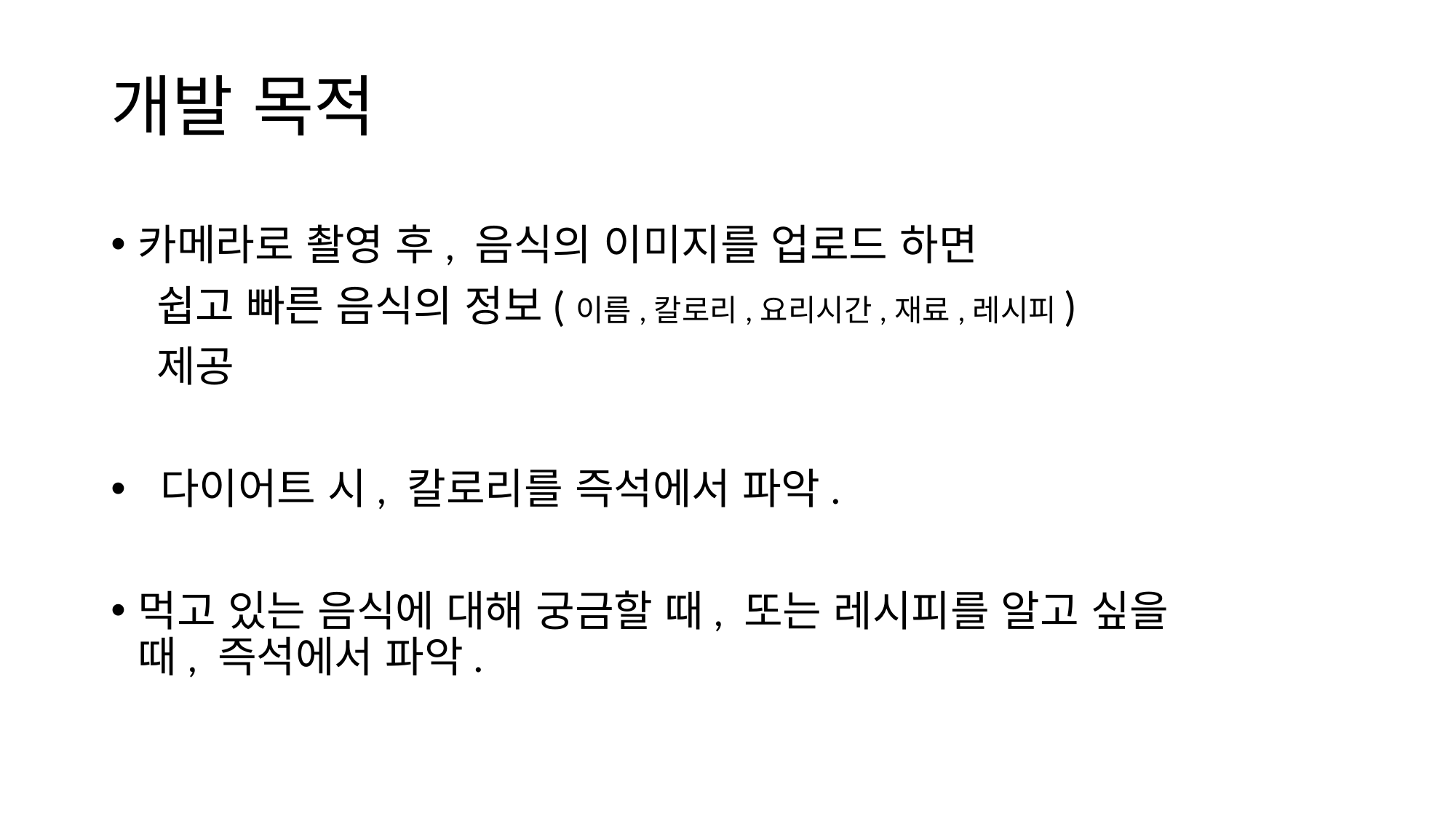

# 개발 목적
카메라로 촬영 후, 음식의 이미지를 업로드 하면
   쉽고 빠른 음식의 정보(이름,칼로리,요리시간,재료,레시피)
   제공

 다이어트 시, 칼로리를 즉석에서 파악.

먹고 있는 음식에 대해 궁금할 때, 또는 레시피를 알고 싶을때, 즉석에서 파악.